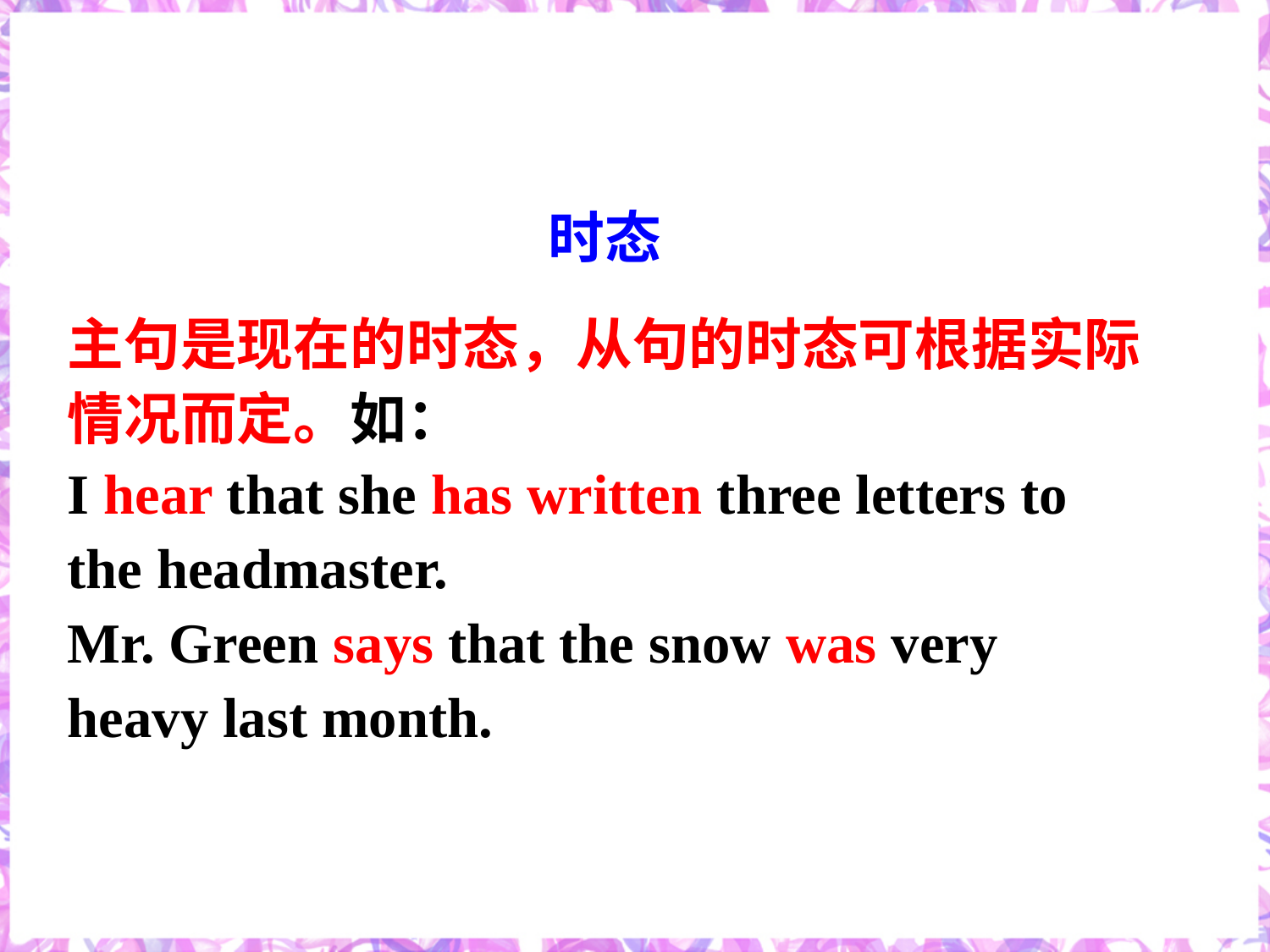

时态
主句是现在的时态，从句的时态可根据实际情况而定。如：
I hear that she has written three letters to the headmaster.
Mr. Green says that the snow was very heavy last month.